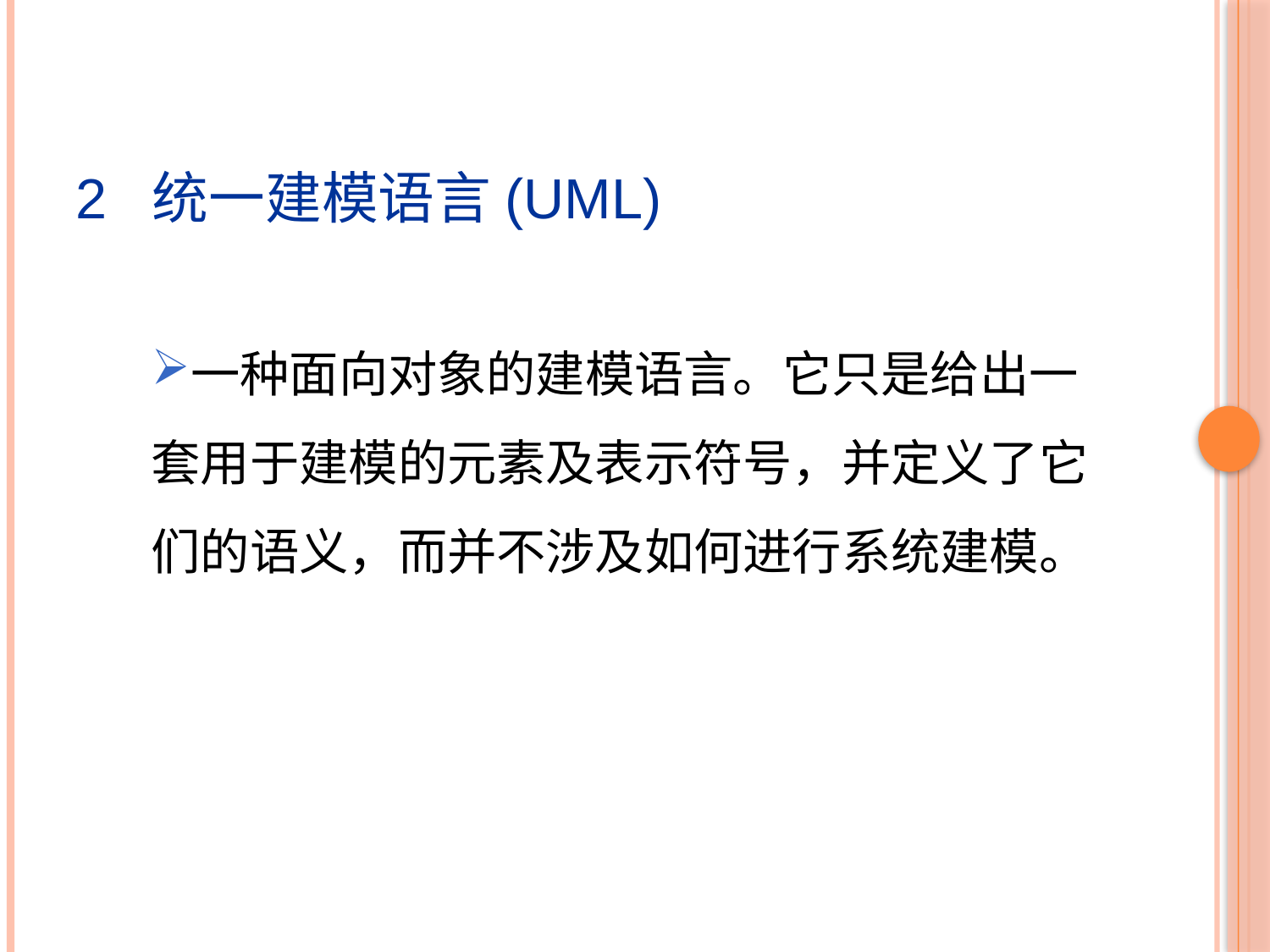

2  统一建模语言(UML)
一种面向对象的建模语言。它只是给出一套用于建模的元素及表示符号，并定义了它们的语义，而并不涉及如何进行系统建模。